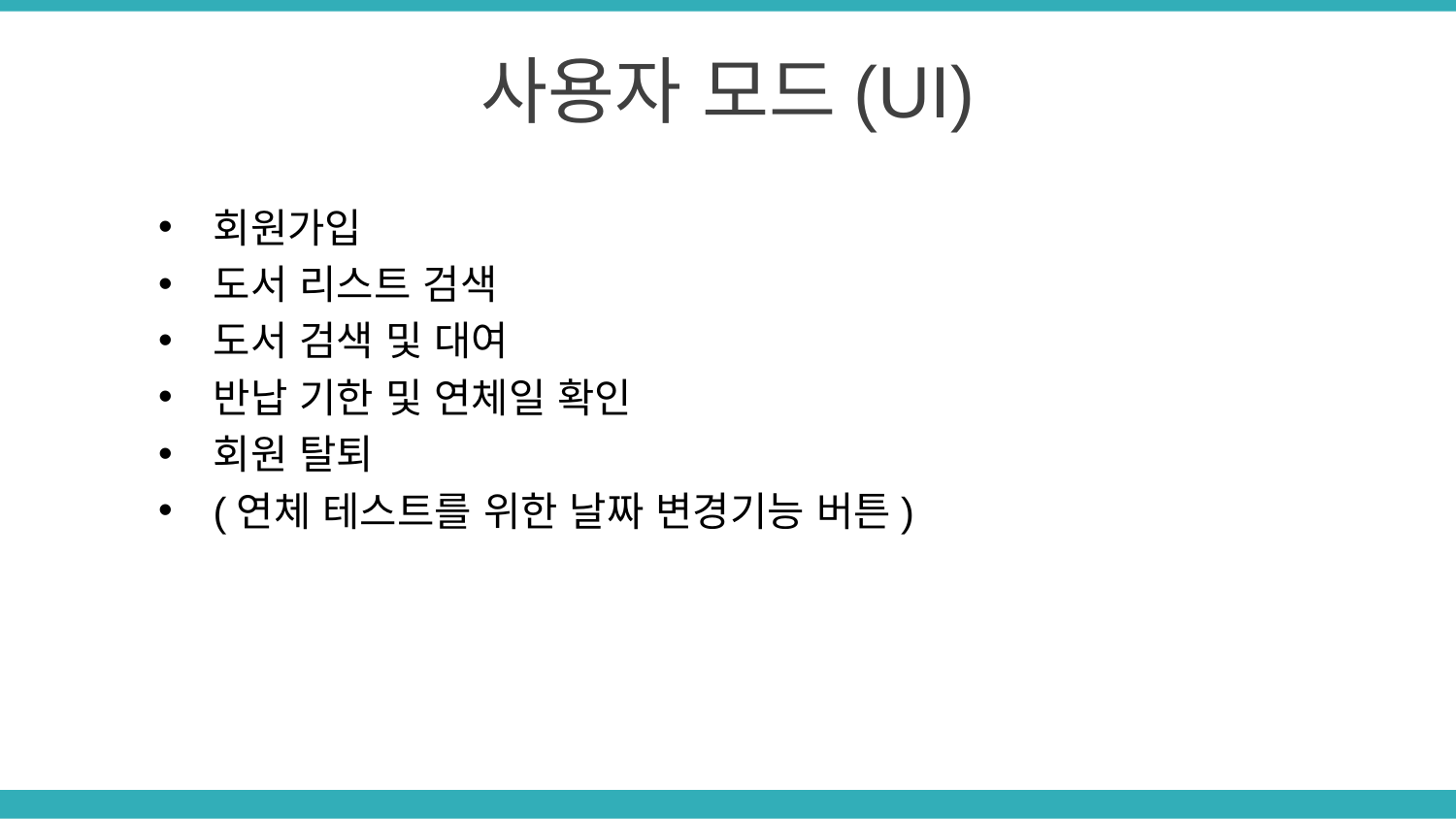

사용자 모드(UI)
회원가입
도서 리스트 검색
도서 검색 및 대여
반납 기한 및 연체일 확인
회원 탈퇴
(연체 테스트를 위한 날짜 변경기능 버튼)